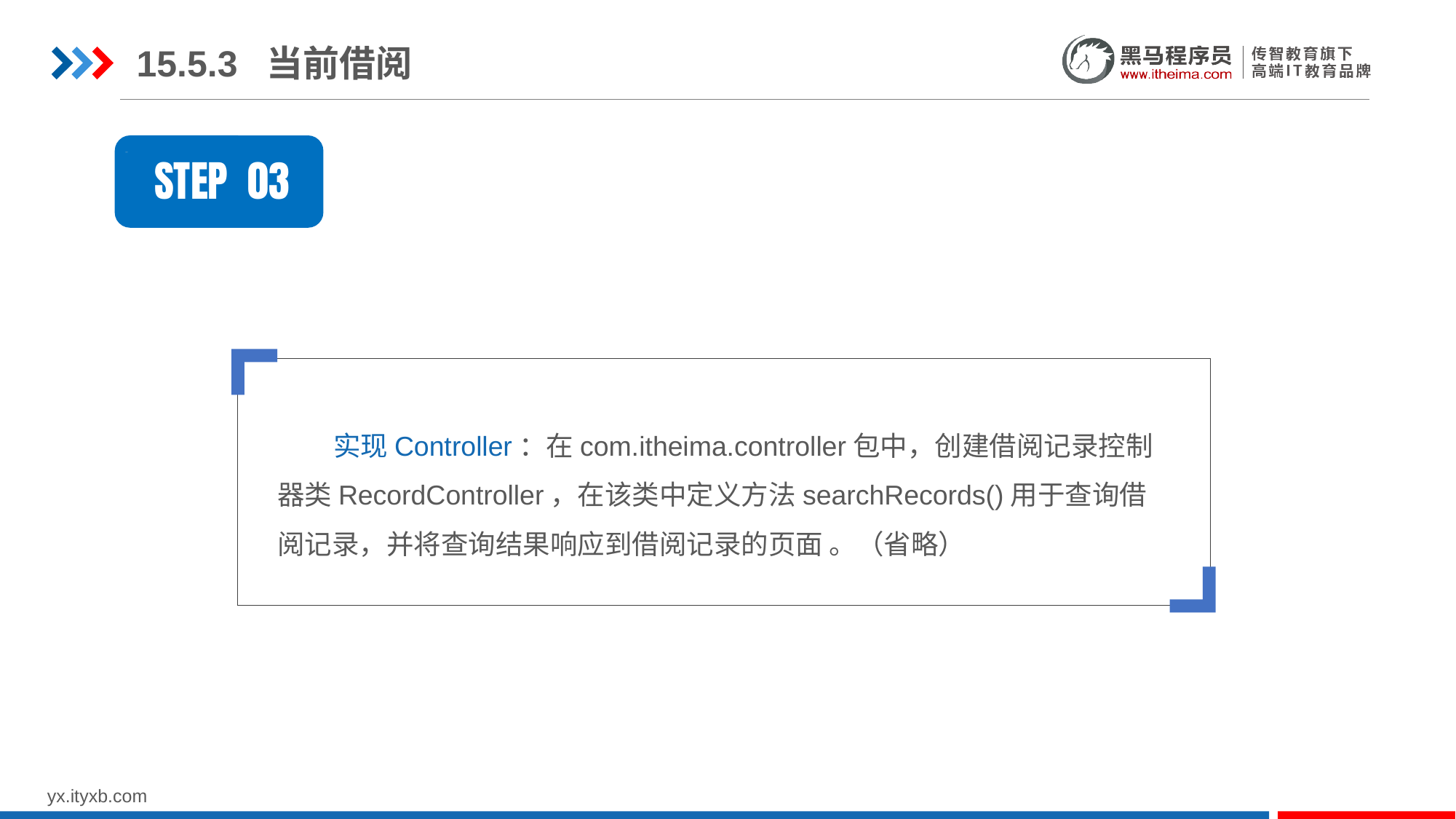

15.5.3  当前借阅

STEP  03

        实现Controller：在com.itheima.controller包中，创建借阅记录控制器类RecordController，在该类中定义方法searchRecords()用于查询借阅记录，并将查询结果响应到借阅记录的页面 。（省略）